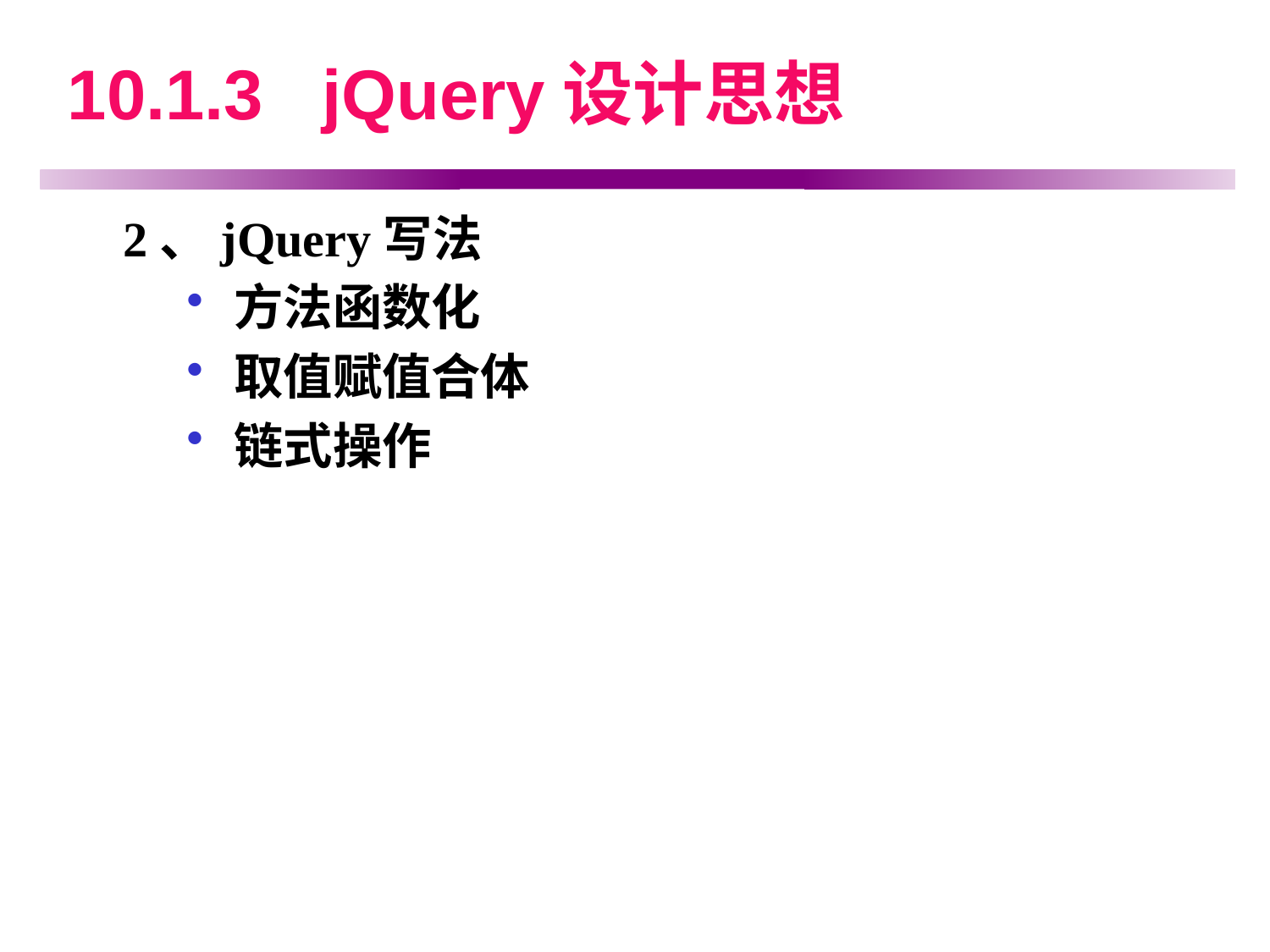

# 10.1.3   jQuery设计思想
2、jQuery写法
方法函数化
取值赋值合体
链式操作